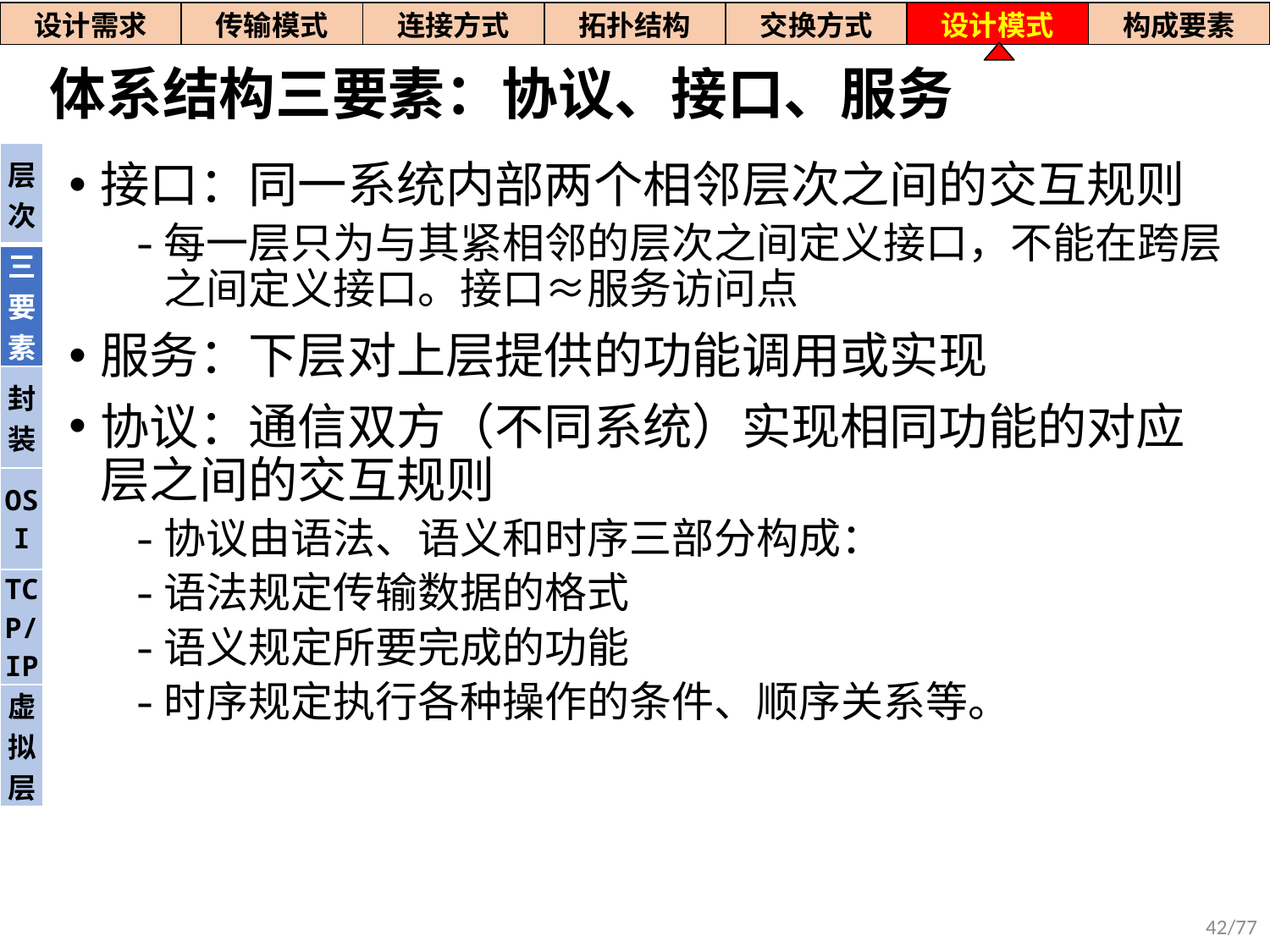

| 设计需求 | 传输模式 | 连接方式 | 拓扑结构 | 交换方式 | 设计模式 | 构成要素 |
| --- | --- | --- | --- | --- | --- | --- |

# 体系结构三要素：协议、接口、服务
| 层次 |
| --- |
| 三要素 |
| 封装 |
| OSI |
| TCP/IP |
| 虚拟层 |
接口：同一系统内部两个相邻层次之间的交互规则
每一层只为与其紧相邻的层次之间定义接口，不能在跨层之间定义接口。接口≈服务访问点
服务：下层对上层提供的功能调用或实现
协议：通信双方（不同系统）实现相同功能的对应层之间的交互规则
协议由语法、语义和时序三部分构成：
语法规定传输数据的格式
语义规定所要完成的功能
时序规定执行各种操作的条件、顺序关系等。

42/77